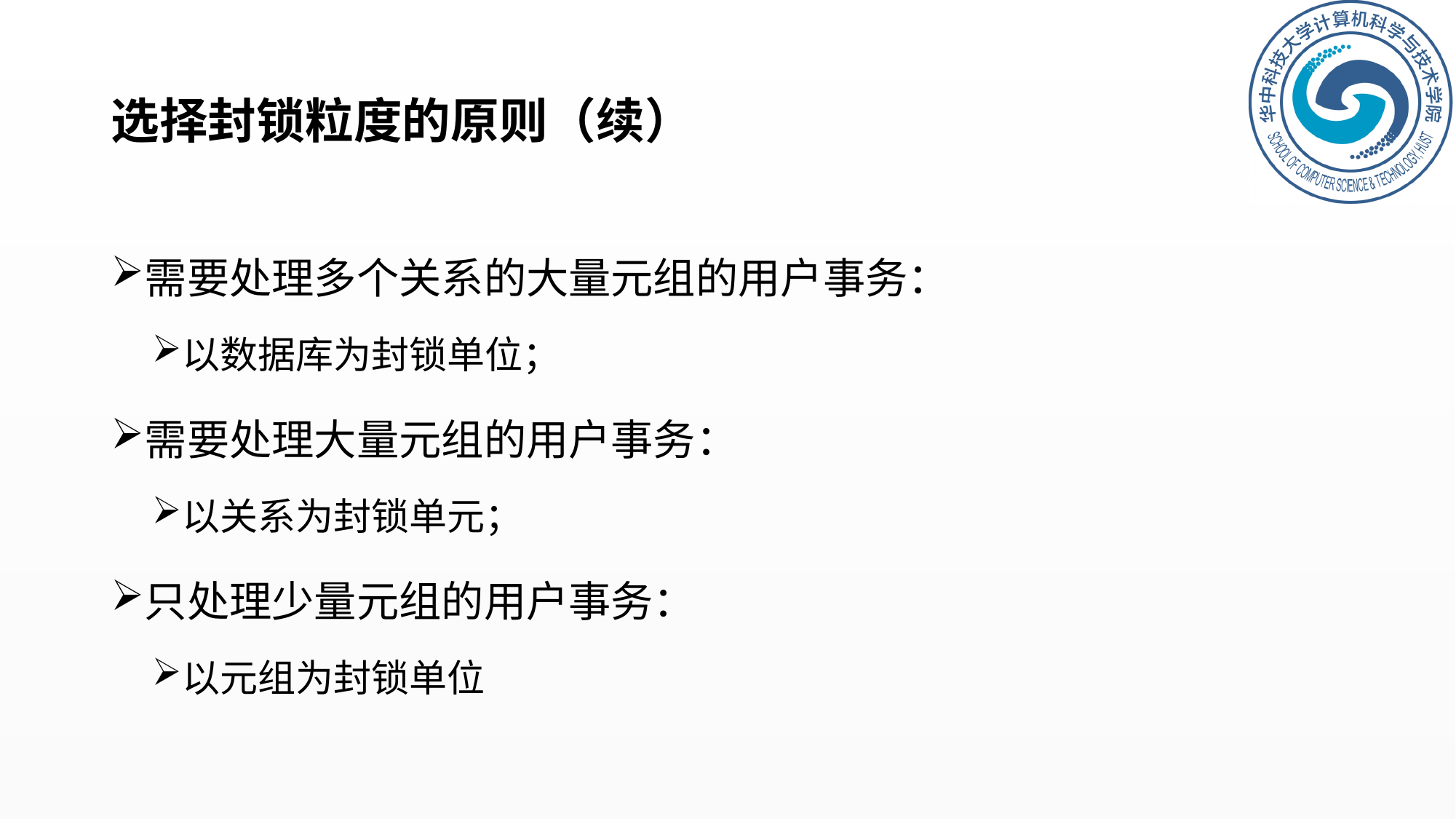

# 选择封锁粒度的原则（续）
需要处理多个关系的大量元组的用户事务：
以数据库为封锁单位；
需要处理大量元组的用户事务：
以关系为封锁单元；
只处理少量元组的用户事务：
以元组为封锁单位